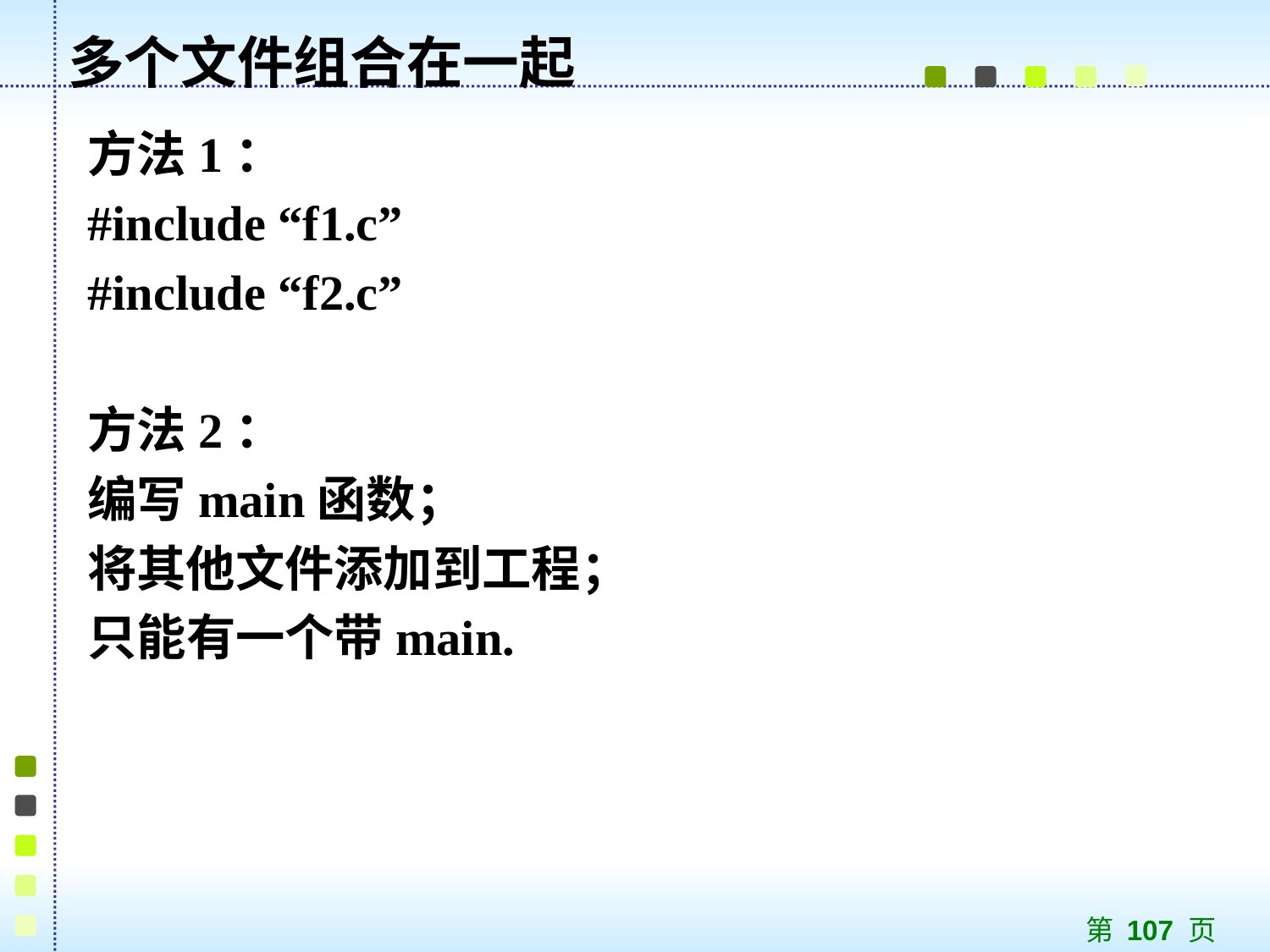

# 多个文件组合在一起
方法1：
#include “f1.c”
#include “f2.c”

方法2：
编写main函数；
将其他文件添加到工程；
只能有一个带main.
   第 107 页